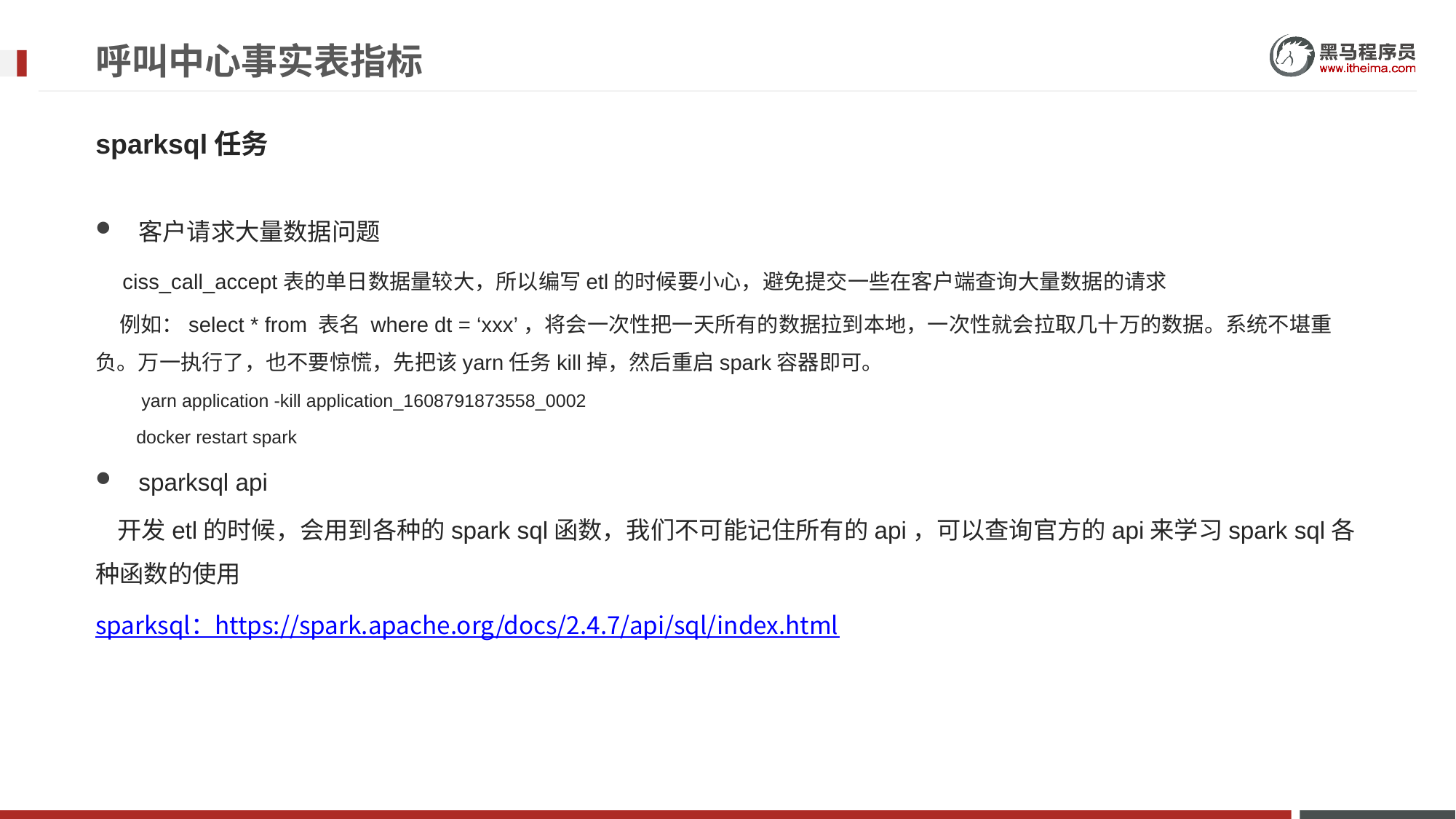

# 呼叫中心事实表指标
sparksql任务
客户请求大量数据问题
    ciss_call_accept表的单日数据量较大，所以编写etl的时候要小心，避免提交一些在客户端查询大量数据的请求
    例如：select * from 表名 where dt = ‘xxx’，将会一次性把一天所有的数据拉到本地，一次性就会拉取几十万的数据。系统不堪重负。万一执行了，也不要惊慌，先把该yarn任务kill掉，然后重启spark容器即可。
         yarn application -kill application_1608791873558_0002
        docker restart spark
sparksql api
   开发etl的时候，会用到各种的spark sql函数，我们不可能记住所有的api，可以查询官方的api来学习spark sql各种函数的使用
sparksql：https://spark.apache.org/docs/2.4.7/api/sql/index.html